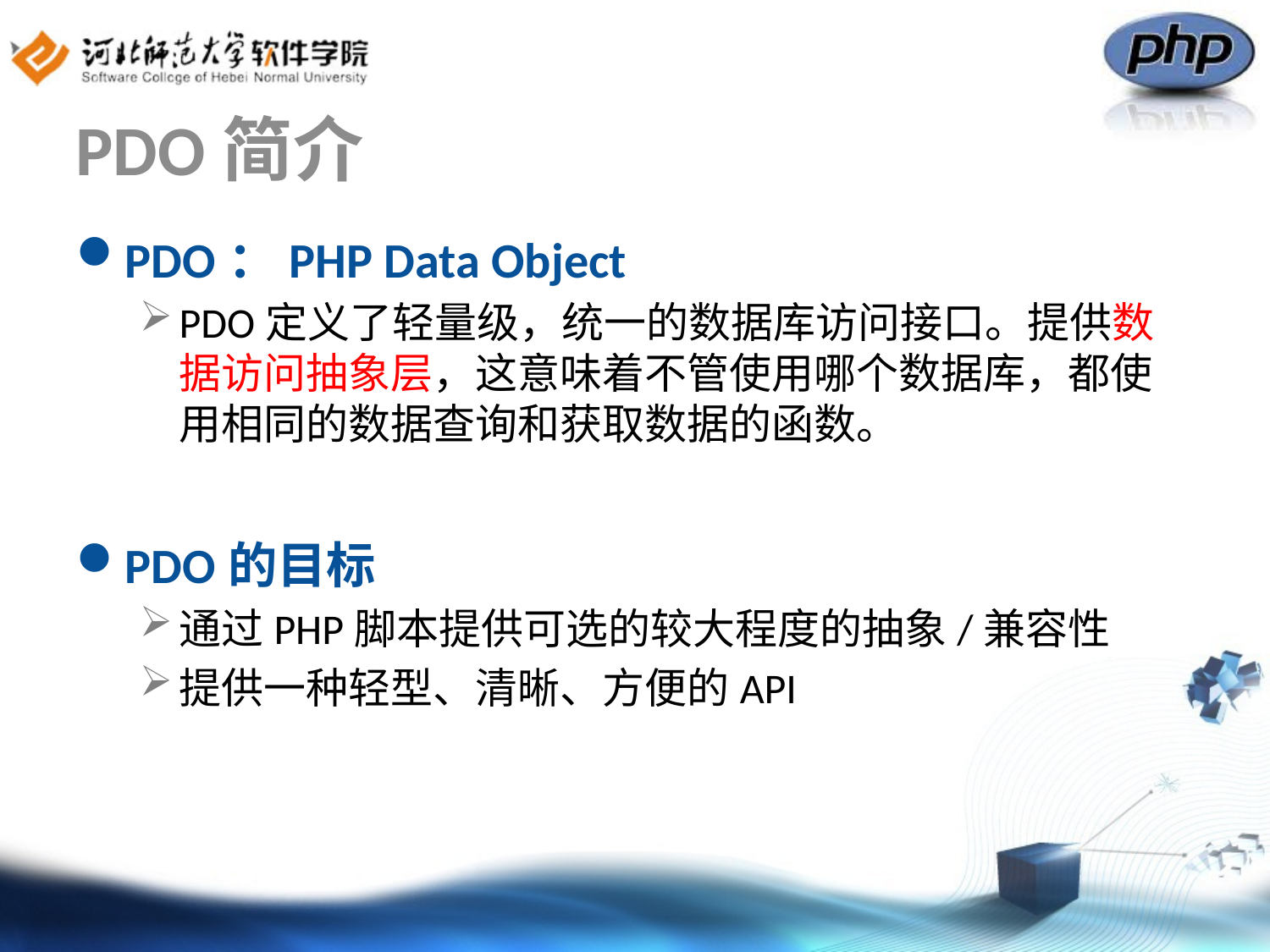

# PDO简介
PDO：PHP Data Object
PDO定义了轻量级，统一的数据库访问接口。提供数据访问抽象层，这意味着不管使用哪个数据库，都使用相同的数据查询和获取数据的函数。

PDO的目标
通过PHP脚本提供可选的较大程度的抽象/兼容性
提供一种轻型、清晰、方便的API